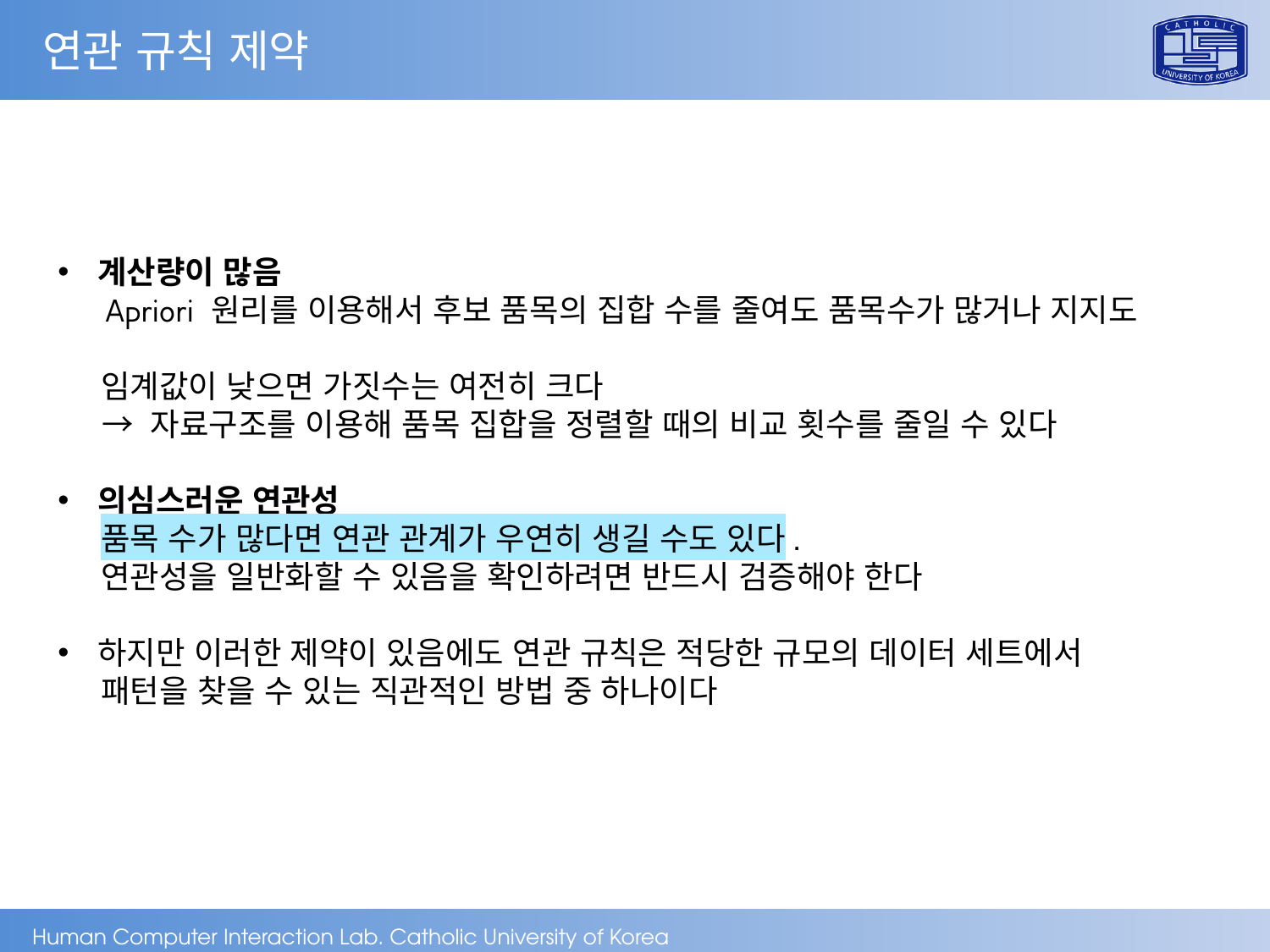

연관 규칙 제약
계산량이 많음
     Apriori 원리를 이용해서 후보 품목의 집합 수를 줄여도 품목수가 많거나 지지도
    임계값이 낮으면 가짓수는 여전히 크다
     → 자료구조를 이용해 품목 집합을 정렬할 때의 비교 횟수를 줄일 수 있다

의심스러운 연관성
    품목 수가 많다면 연관 관계가 우연히 생길 수도 있다.
    연관성을 일반화할 수 있음을 확인하려면 반드시 검증해야 한다

하지만 이러한 제약이 있음에도 연관 규칙은 적당한 규모의 데이터 세트에서
    패턴을 찾을 수 있는 직관적인 방법 중 하나이다